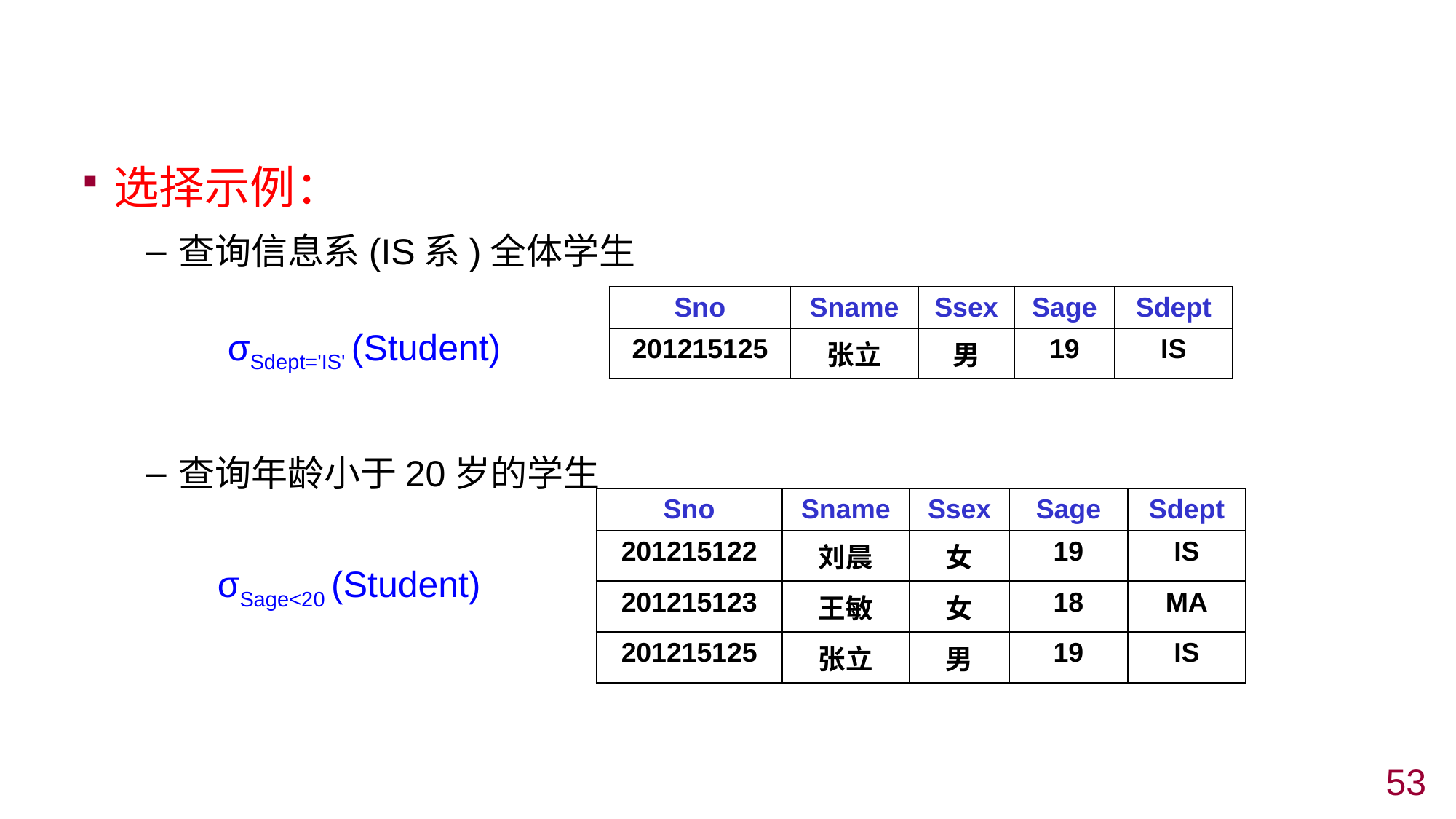

#
选择示例：
查询信息系(IS系)全体学生

        σSdept='IS' (Student)

查询年龄小于20岁的学生

       σSage<20 (Student)

| Sno | Sname | Ssex | Sage | Sdept |
| --- | --- | --- | --- | --- |
| 201215125 | 张立 | 男 | 19 | IS |
| Sno | Sname | Ssex | Sage | Sdept |
| --- | --- | --- | --- | --- |
| 201215122 | 刘晨 | 女 | 19 | IS |
| 201215123 | 王敏 | 女 | 18 | MA |
| 201215125 | 张立 | 男 | 19 | IS |
53